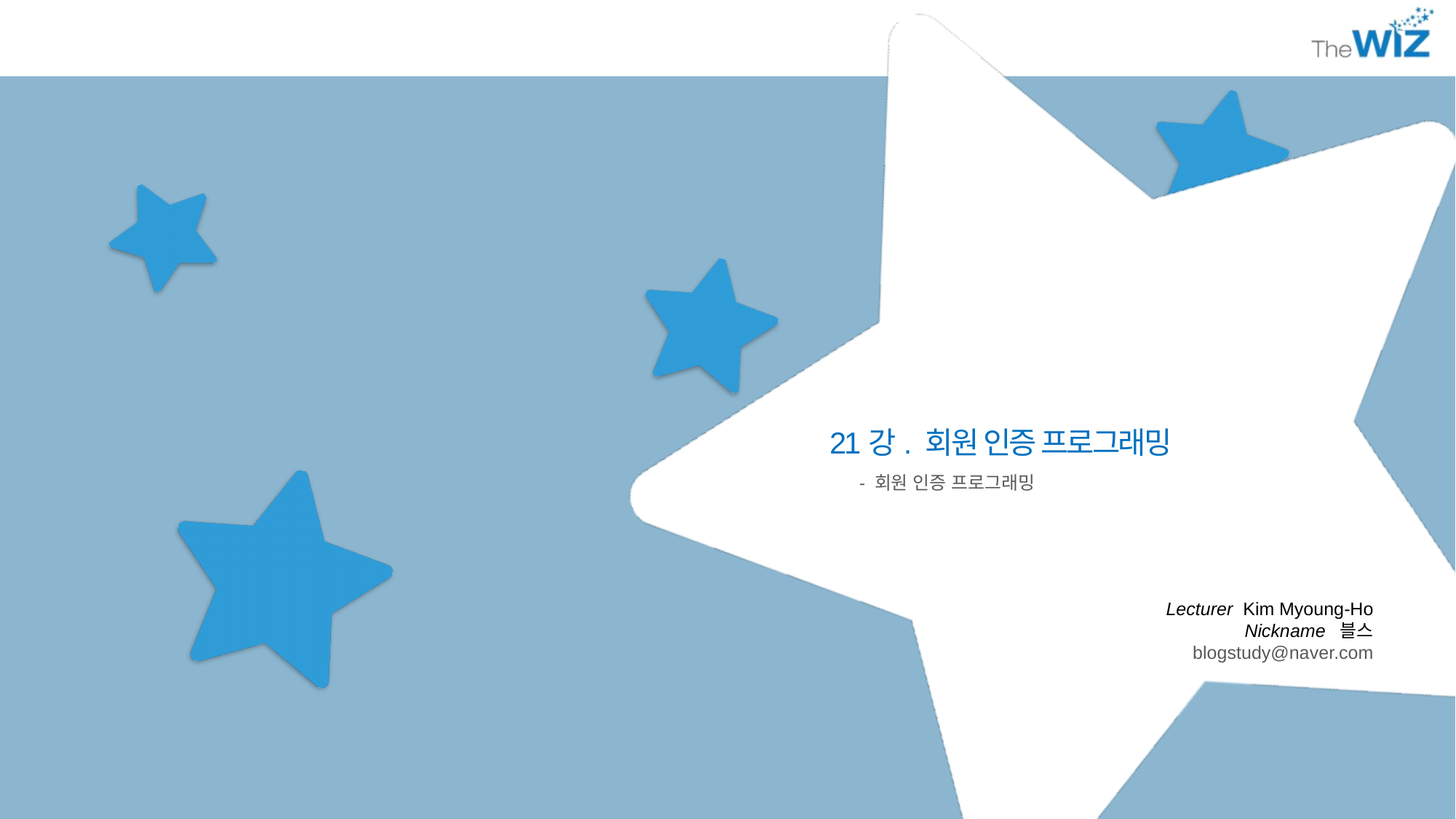

21강. 회원 인증 프로그래밍
- 회원 인증 프로그래밍
Lecturer  Kim Myoung-Ho
Nickname  블스
blogstudy@naver.com